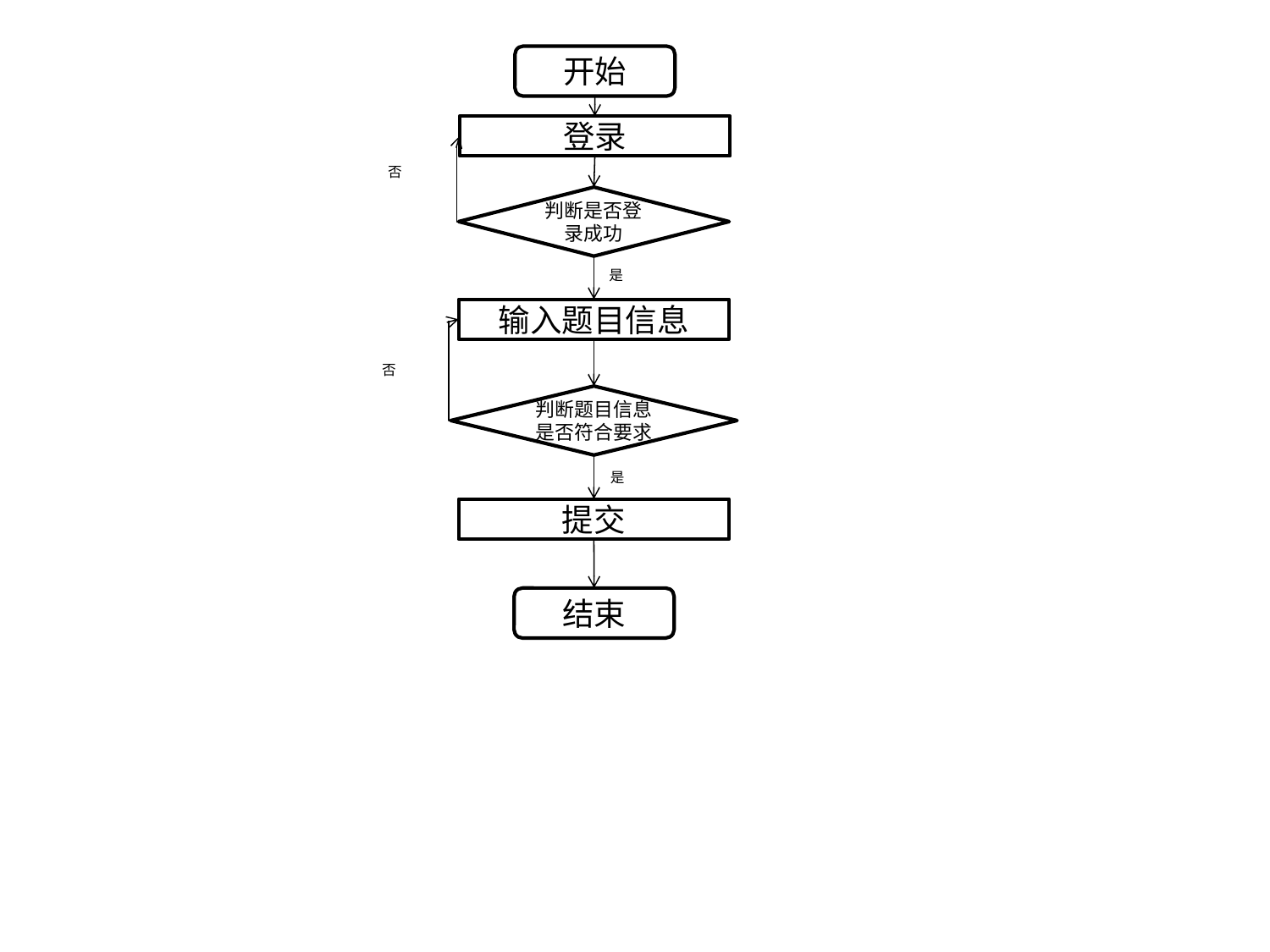

开始
登录
否
判断是否登录成功
是
输入题目信息
否
判断题目信息是否符合要求
是
提交
结束